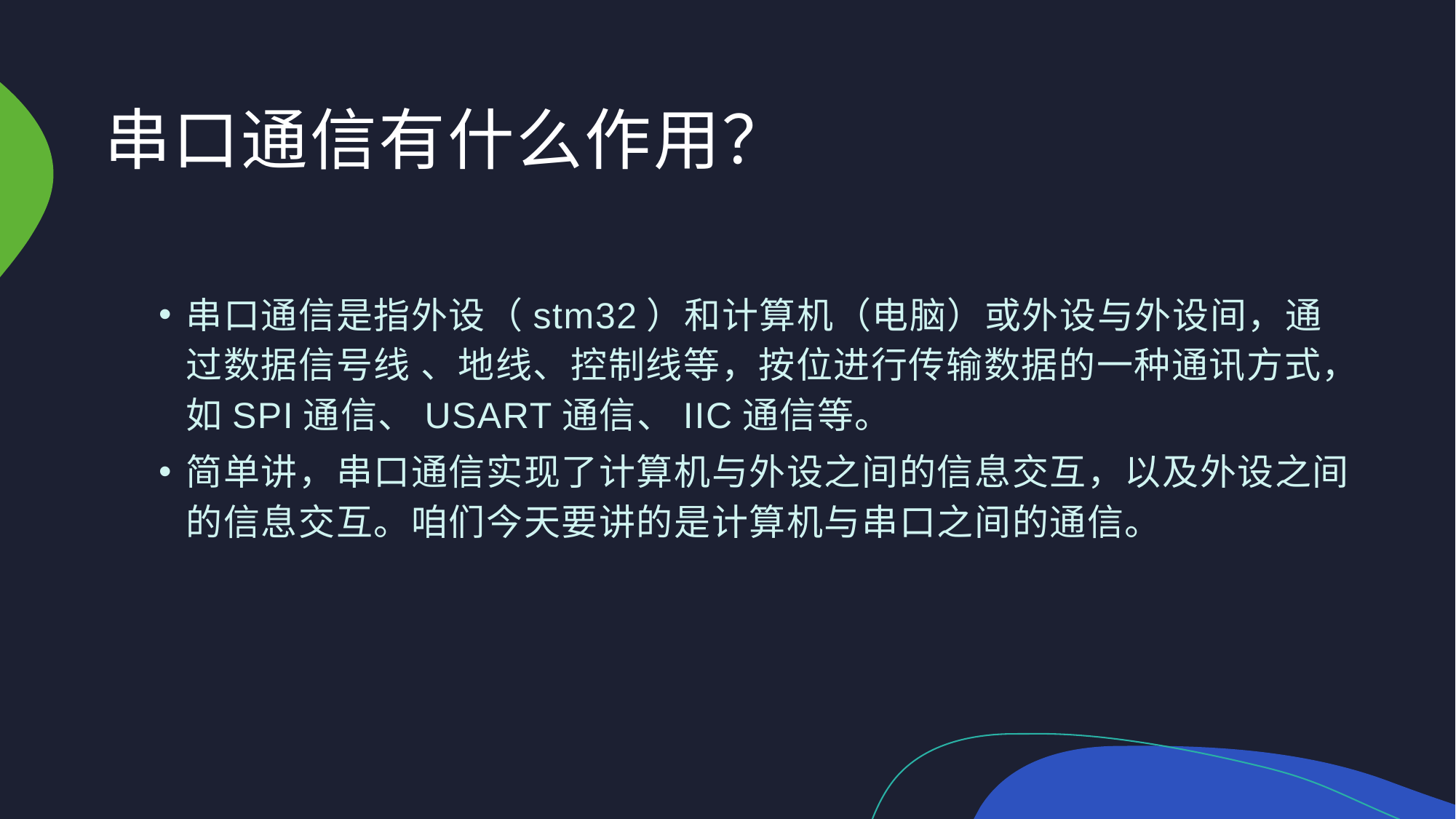

# 串口通信有什么作用？
串口通信是指外设（stm32）和计算机（电脑）或外设与外设间，通过数据信号线 、地线、控制线等，按位进行传输数据的一种通讯方式，如SPI通信、USART通信、IIC通信等。
简单讲，串口通信实现了计算机与外设之间的信息交互，以及外设之间的信息交互。咱们今天要讲的是计算机与串口之间的通信。